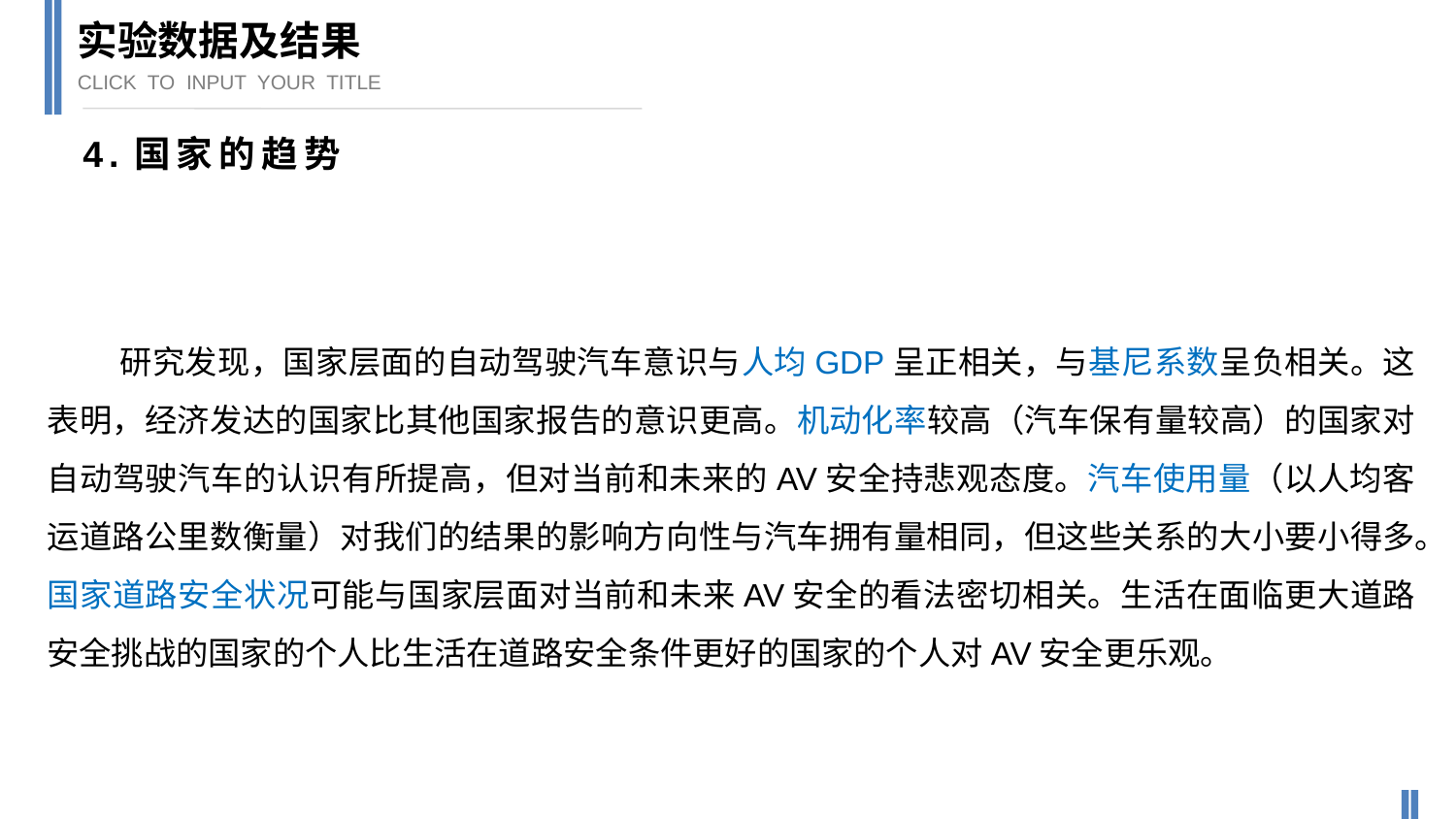

实验数据及结果
CLICK  TO  INPUT  YOUR  TITLE
4.国家的趋势

研究发现，国家层面的自动驾驶汽车意识与人均GDP呈正相关，与基尼系数呈负相关。这表明，经济发达的国家比其他国家报告的意识更高。机动化率较高（汽车保有量较高）的国家对自动驾驶汽车的认识有所提高，但对当前和未来的AV安全持悲观态度。汽车使用量（以人均客运道路公里数衡量）对我们的结果的影响方向性与汽车拥有量相同，但这些关系的大小要小得多。国家道路安全状况可能与国家层面对当前和未来AV安全的看法密切相关。生活在面临更大道路安全挑战的国家的个人比生活在道路安全条件更好的国家的个人对AV安全更乐观。